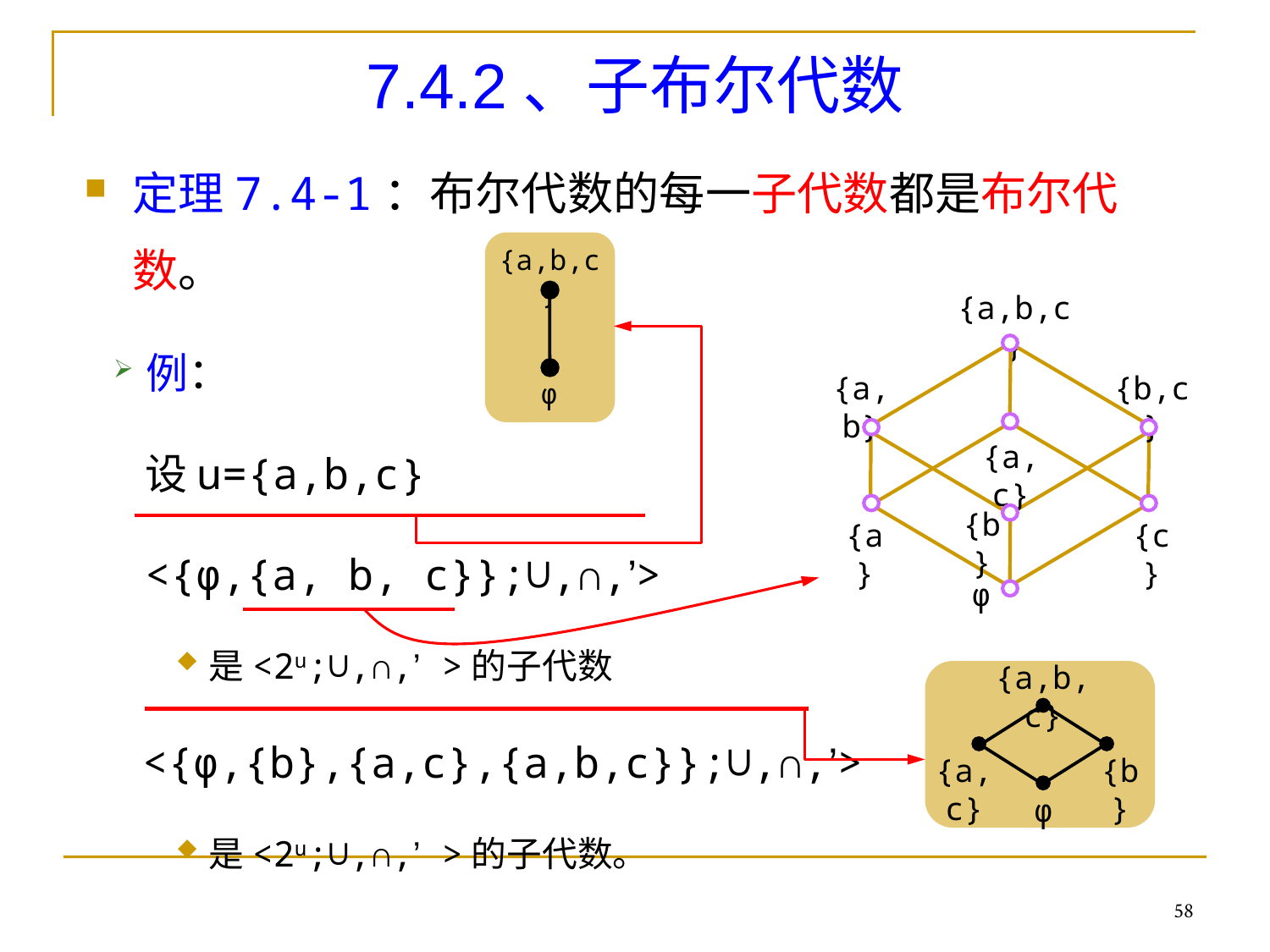

# 7.4.2、子布尔代数
定理7.4-1：布尔代数的每一子代数都是布尔代数。
例：
设u={a,b,c}
<{φ,{a, b, c}};∪,∩,’>
是<2u;∪,∩,’ >的子代数
<{φ,{b},{a,c},{a,b,c}};∪,∩,’>
是<2u;∪,∩,’ >的子代数。

{a,b,c}

φ

{a,b,c}

{a,b}
{b,c}

{a,c}

{b}

{a}
{c}

φ

{a,b,c}

{a,c}
{b}

φ

58